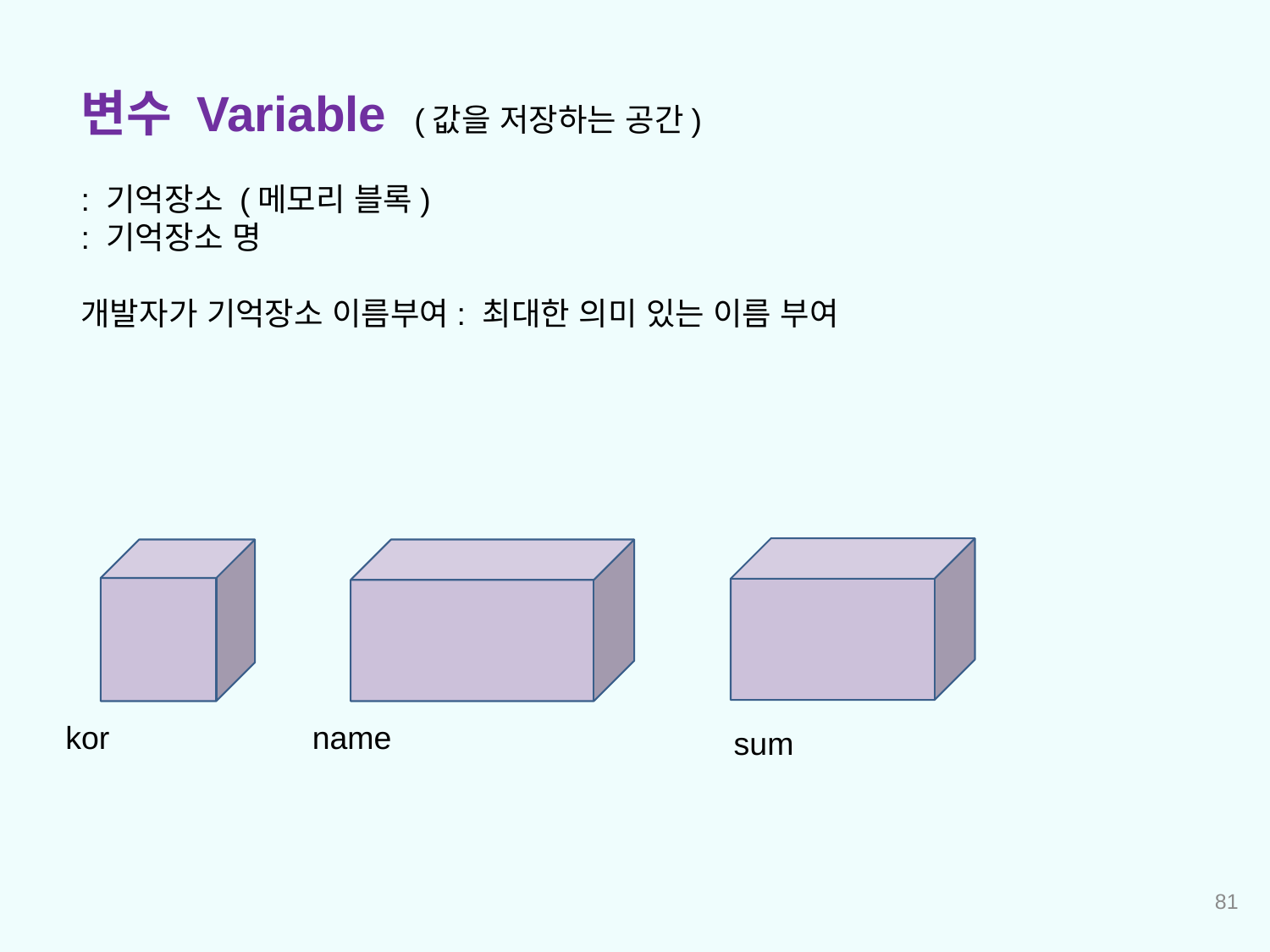

변수 Variable  (값을 저장하는 공간)

: 기억장소 (메모리 블록)
: 기억장소 명

개발자가 기억장소 이름부여: 최대한 의미 있는 이름 부여

kor
name
sum
81